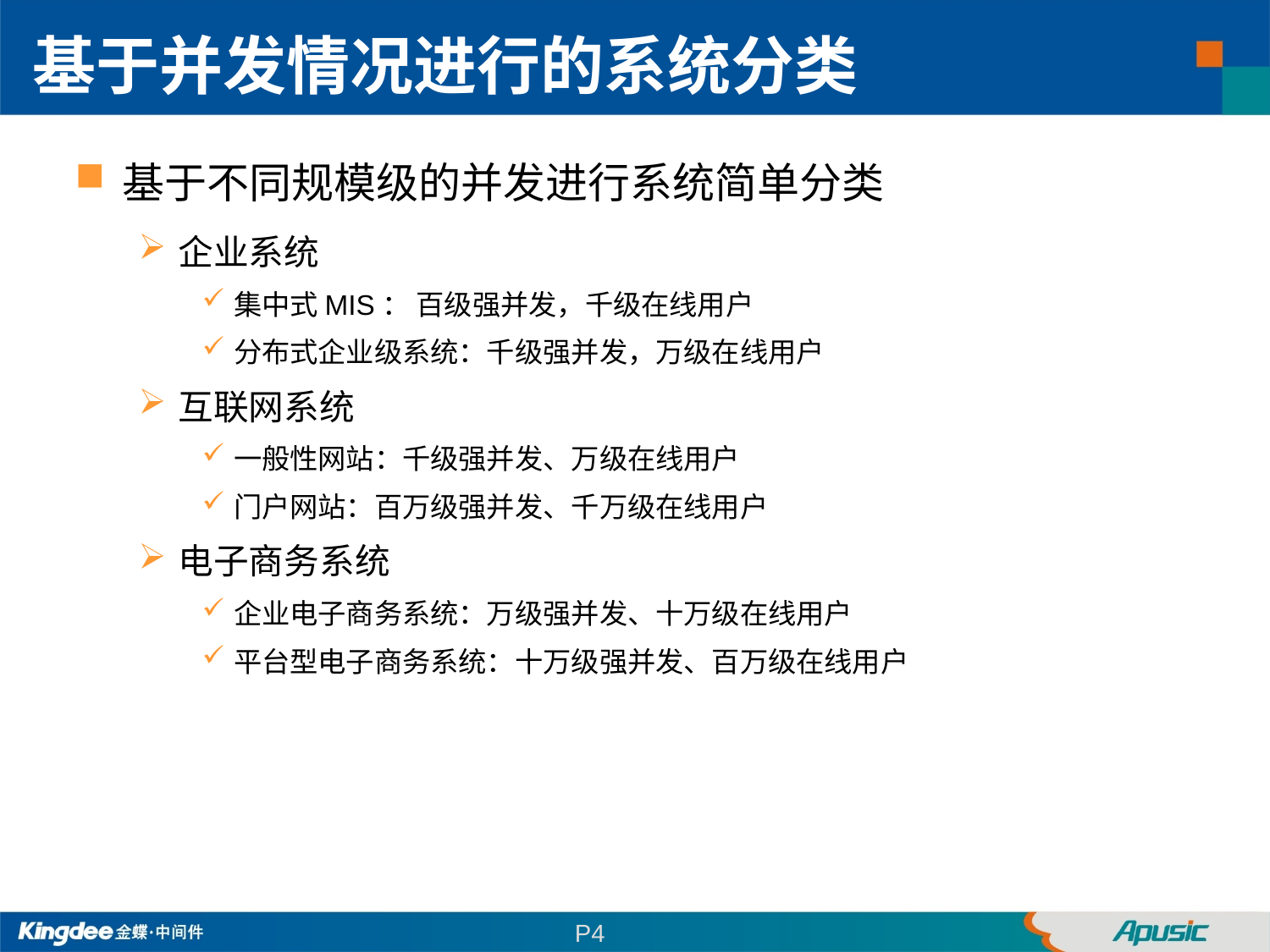

基于并发情况进行的系统分类
基于不同规模级的并发进行系统简单分类
企业系统
集中式MIS： 百级强并发，千级在线用户
分布式企业级系统：千级强并发，万级在线用户
互联网系统
一般性网站：千级强并发、万级在线用户
门户网站：百万级强并发、千万级在线用户
电子商务系统
企业电子商务系统：万级强并发、十万级在线用户
平台型电子商务系统：十万级强并发、百万级在线用户